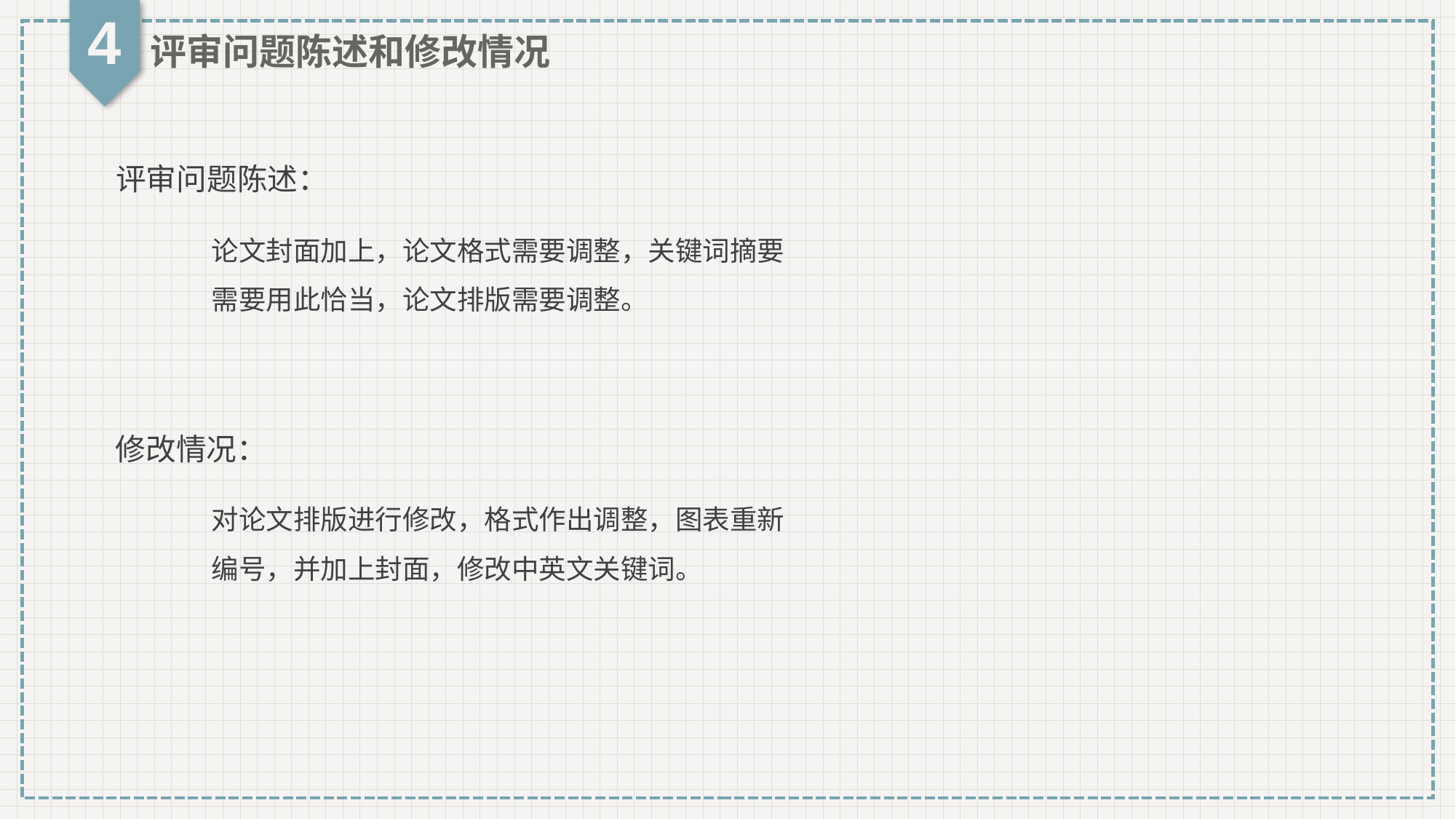

4
评审问题陈述和修改情况
评审问题陈述：
论文封面加上，论文格式需要调整，关键词摘要需要用此恰当，论文排版需要调整。
修改情况：
对论文排版进行修改，格式作出调整，图表重新编号，并加上封面，修改中英文关键词。